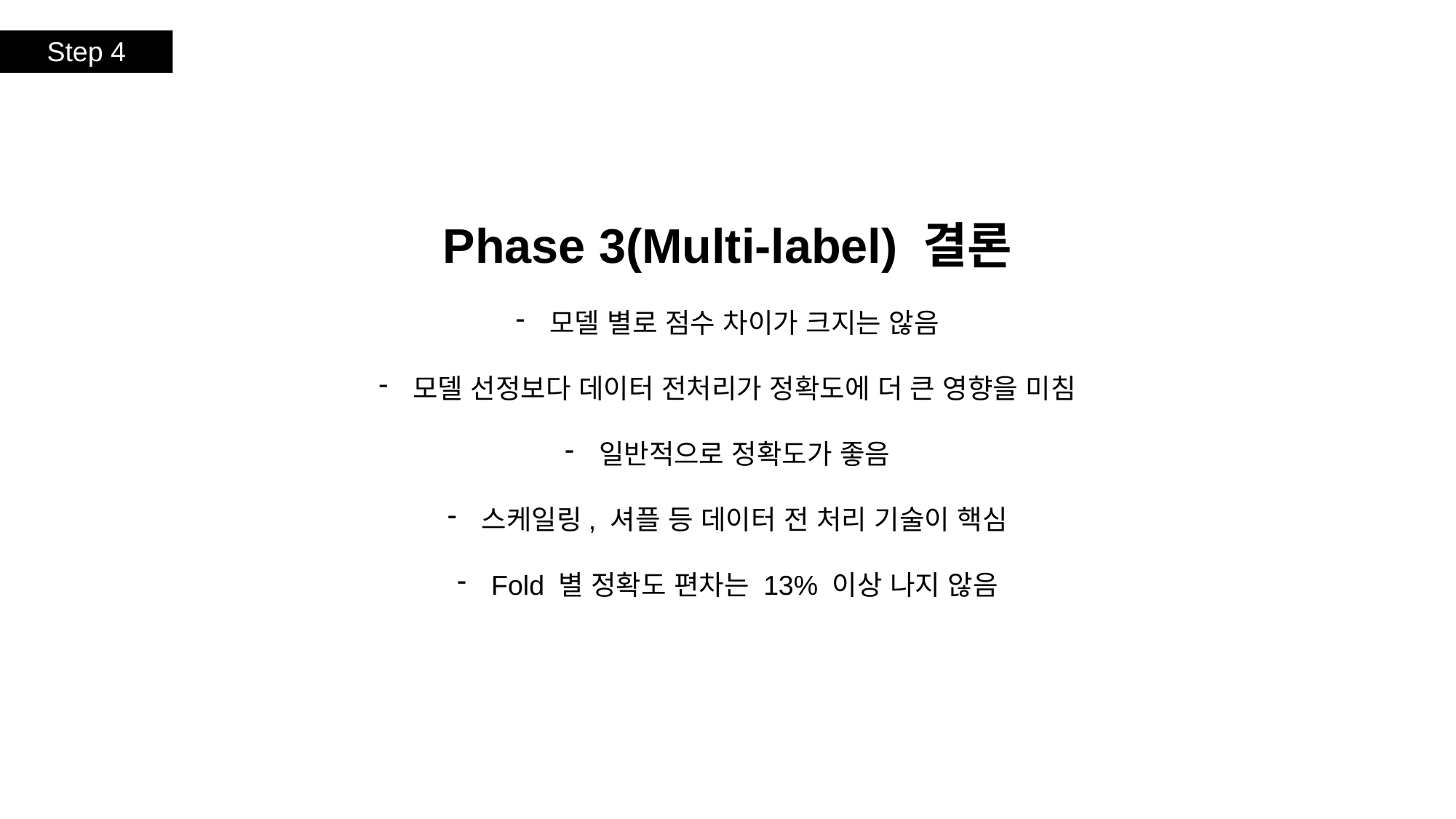

Step 4
Phase 3(Multi-label) 결론

모델 별로 점수 차이가 크지는 않음

모델 선정보다 데이터 전처리가 정확도에 더 큰 영향을 미침

일반적으로 정확도가 좋음

스케일링, 셔플 등 데이터 전 처리 기술이 핵심

Fold 별 정확도 편차는 13% 이상 나지 않음